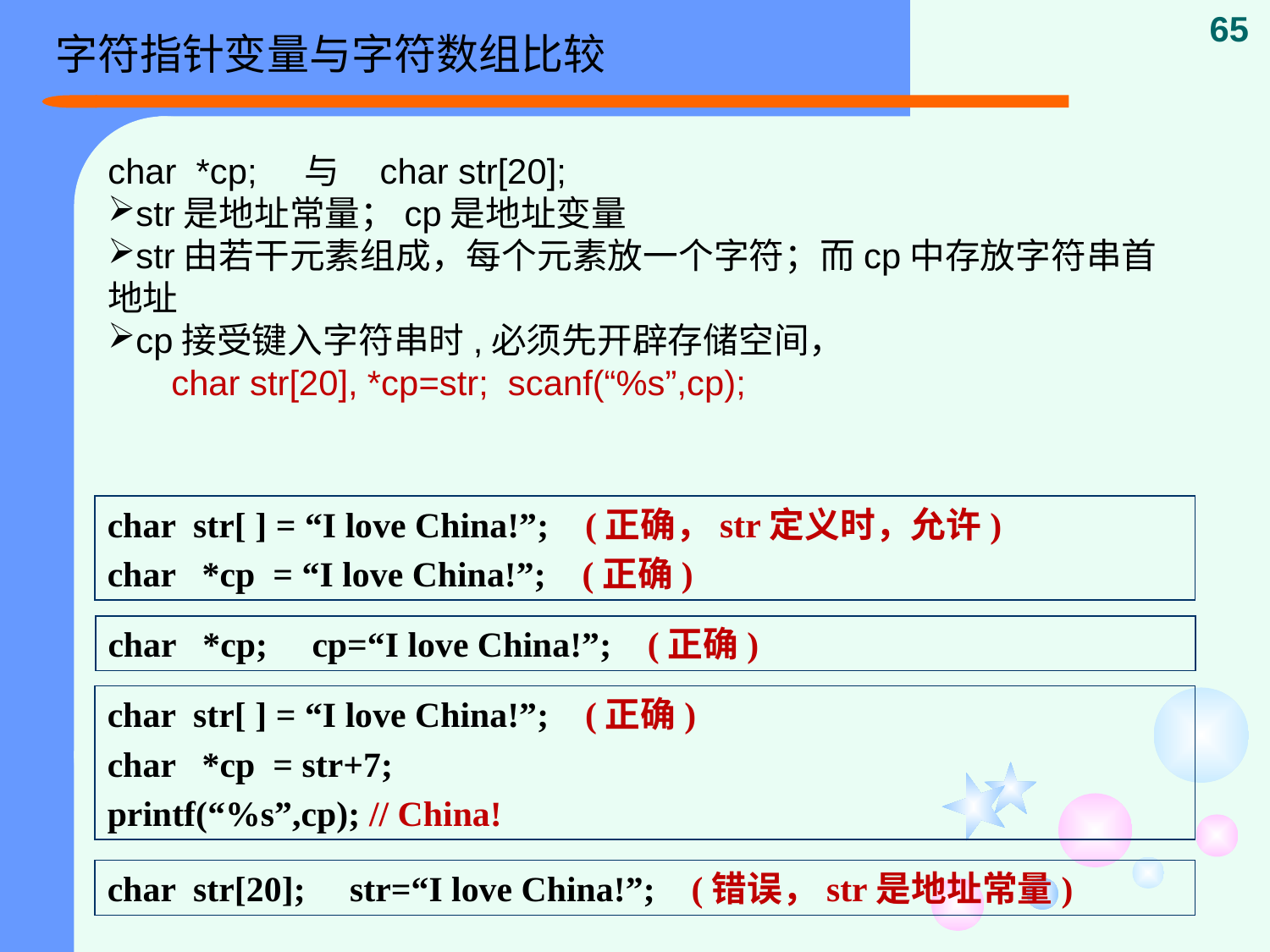

字符指针变量与字符数组比较
65
char  *cp;    与    char str[20];
str是地址常量；cp是地址变量
str由若干元素组成，每个元素放一个字符；而cp中存放字符串首地址
cp接受键入字符串时,必须先开辟存储空间，
char str[20], *cp=str;  scanf(“%s”,cp);
char  str[ ] = “I love China!”;    (正确，str定义时，允许)
char   *cp  = “I love China!”;    (正确)
char   *cp;     cp=“I love China!”;    (正确)
char  str[ ] = “I love China!”;    (正确)
char   *cp  = str+7;
printf(“%s”,cp); // China!
char  str[20];     str=“I love China!”;    (错误，str是地址常量)